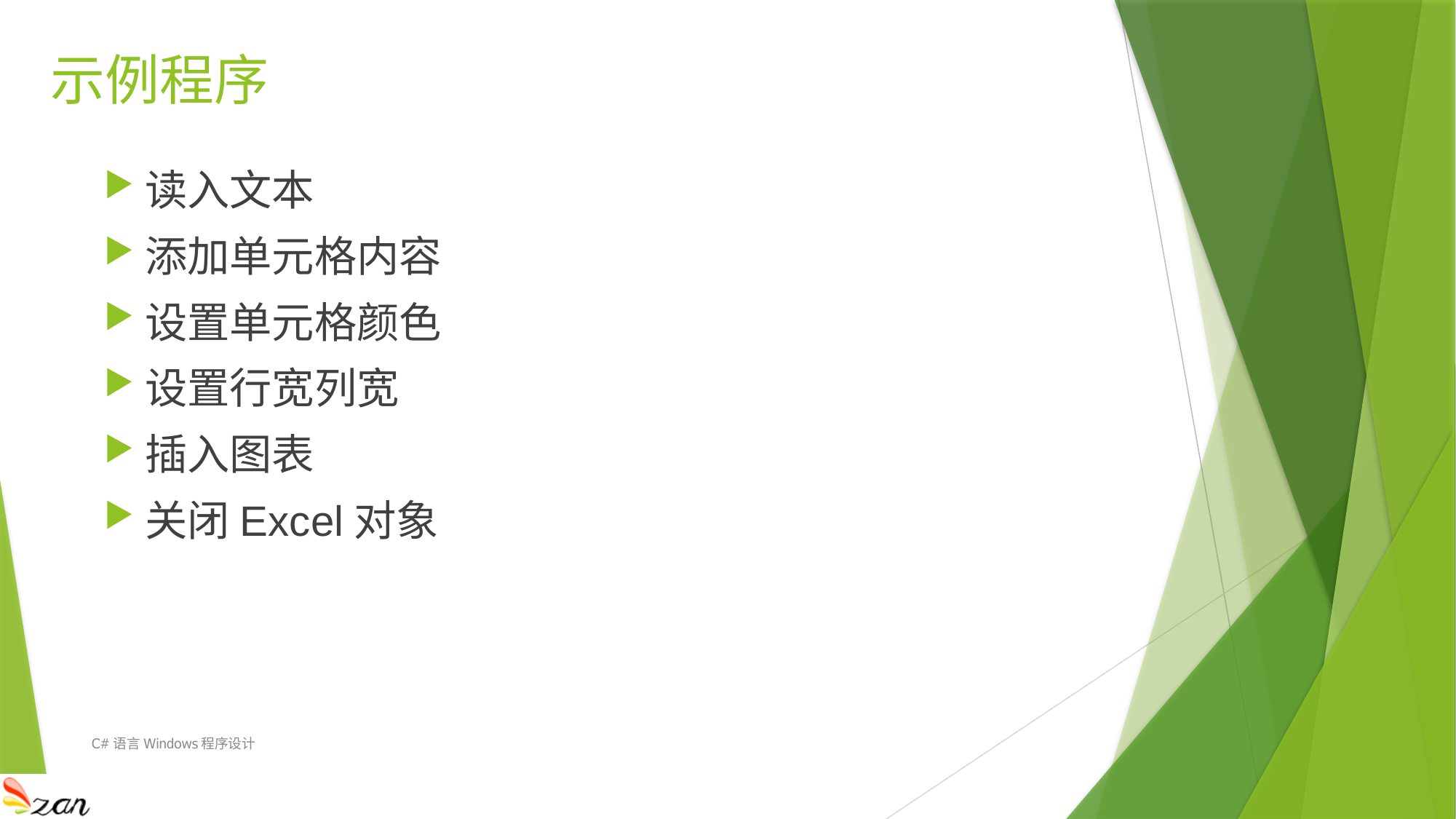

# 示例程序
读入文本
添加单元格内容
设置单元格颜色
设置行宽列宽
插入图表
关闭Excel对象
C#语言Windows程序设计